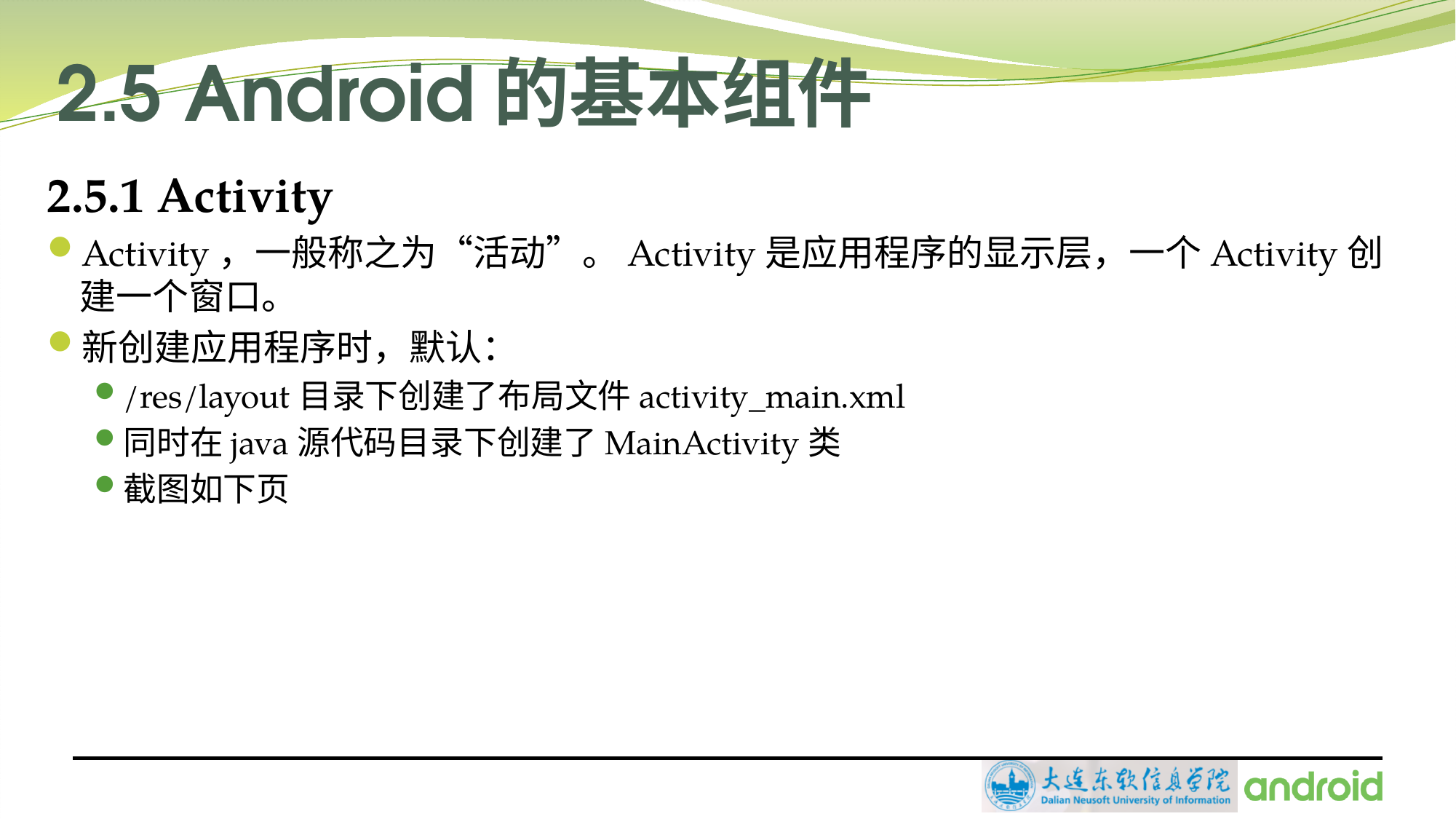

# 2.5 Android的基本组件
2.5.1 Activity
Activity，一般称之为“活动”。Activity是应用程序的显示层，一个Activity创建一个窗口。
新创建应用程序时，默认：
/res/layout目录下创建了布局文件activity_main.xml
同时在java源代码目录下创建了MainActivity类
截图如下页